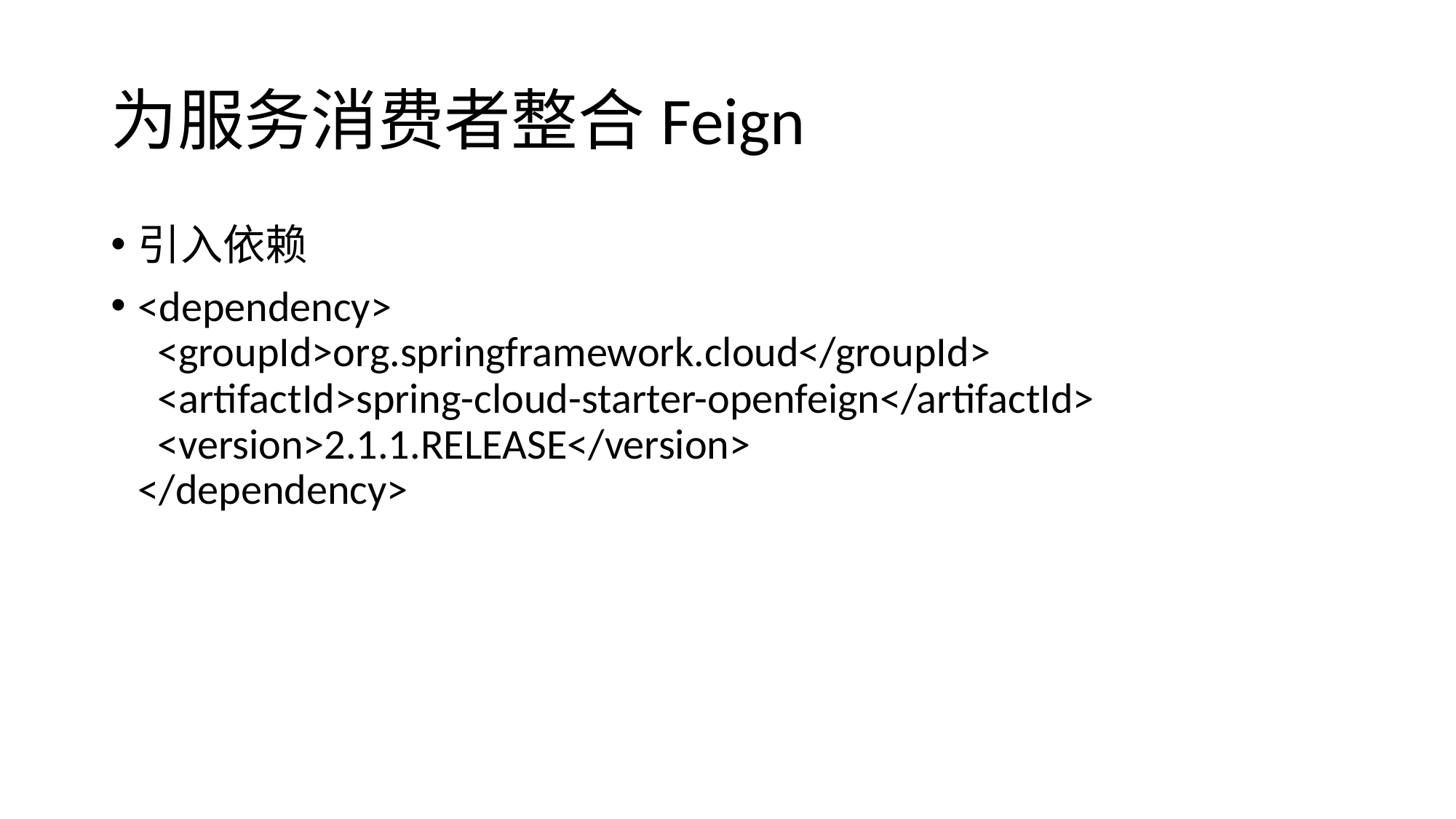

# 为服务消费者整合Feign
引入依赖
<dependency>
  <groupId>org.springframework.cloud</groupId>
  <artifactId>spring-cloud-starter-openfeign</artifactId>
  <version>2.1.1.RELEASE</version>
</dependency>